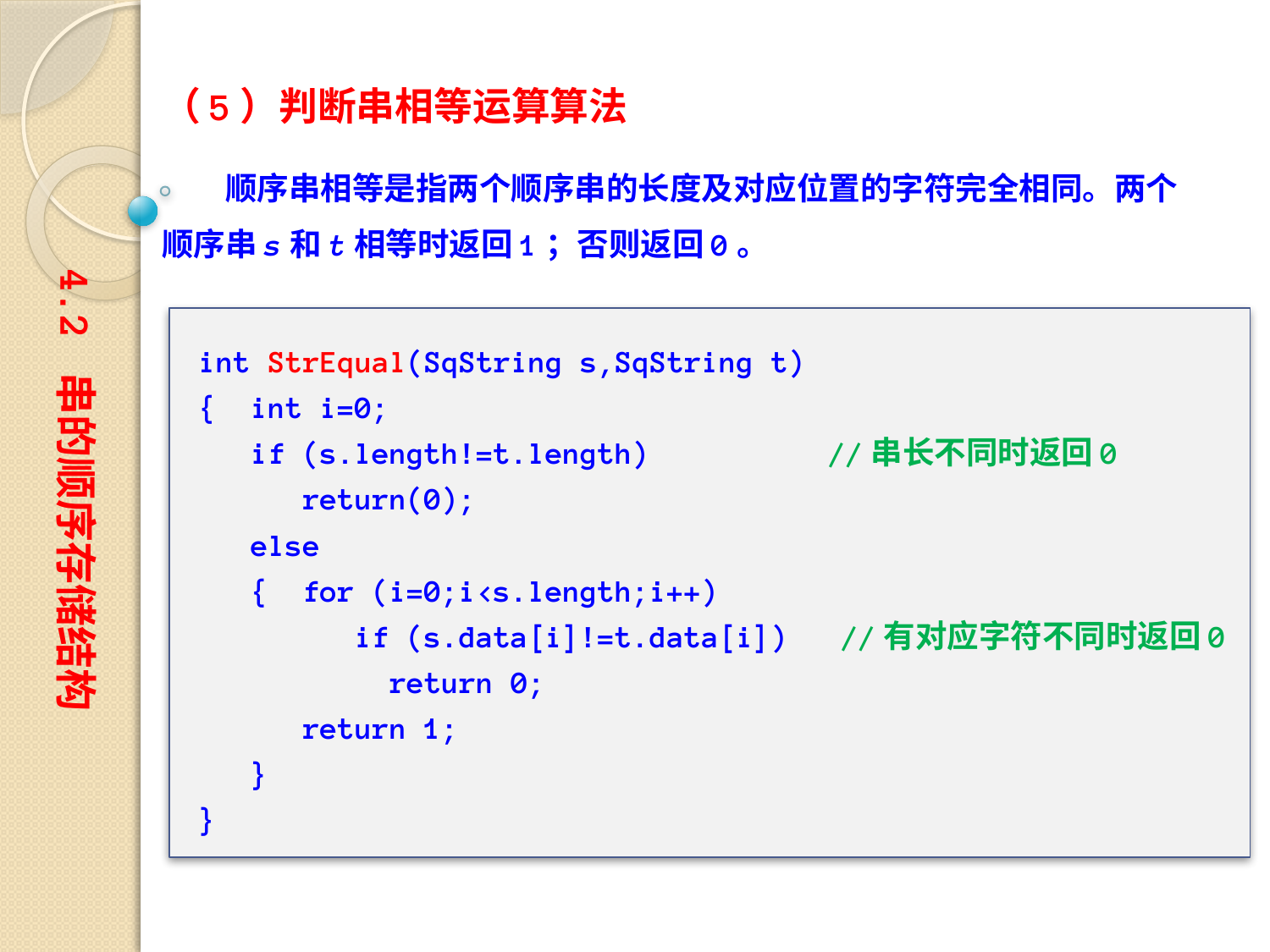

（5）判断串相等运算算法
　　顺序串相等是指两个顺序串的长度及对应位置的字符完全相同。两个顺序串s和t相等时返回1；否则返回0。
4.2 串的顺序存储结构
int StrEqual(SqString s,SqString t)
{  int i=0;
   if (s.length!=t.length)	       //串长不同时返回0
      return(0);
   else
   {  for (i=0;i<s.length;i++)
         if (s.data[i]!=t.data[i])   //有对应字符不同时返回0
           return 0;
      return 1;
   }
}